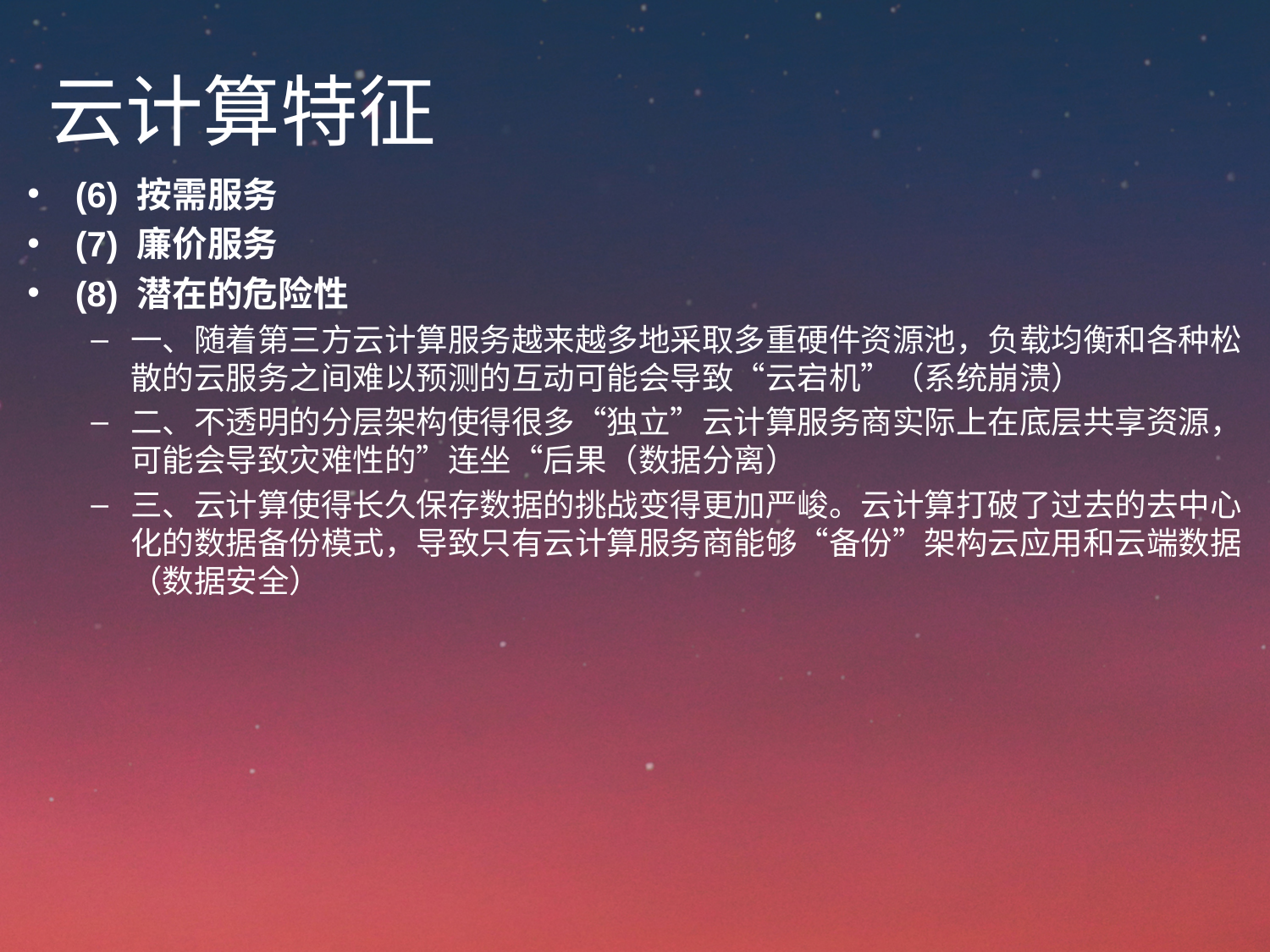

云计算特征
(6) 按需服务
(7) 廉价服务
(8) 潜在的危险性
一、随着第三方云计算服务越来越多地采取多重硬件资源池，负载均衡和各种松散的云服务之间难以预测的互动可能会导致“云宕机”（系统崩溃）
二、不透明的分层架构使得很多“独立”云计算服务商实际上在底层共享资源，可能会导致灾难性的”连坐“后果（数据分离）
三、云计算使得长久保存数据的挑战变得更加严峻。云计算打破了过去的去中心化的数据备份模式，导致只有云计算服务商能够“备份”架构云应用和云端数据（数据安全）